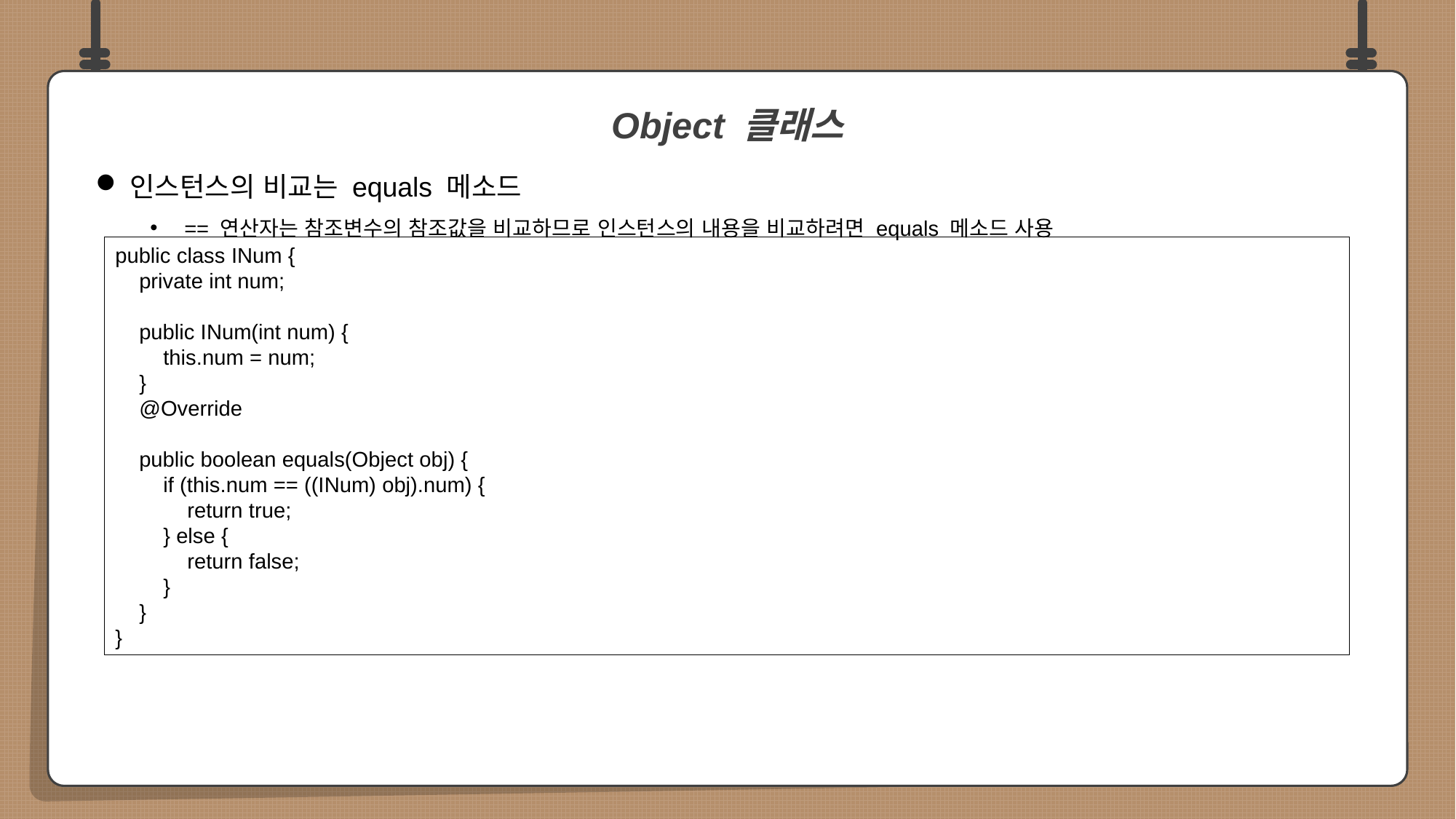

인스턴스의 비교는 equals 메소드
== 연산자는 참조변수의 참조값을 비교하므로 인스턴스의 내용을 비교하려면 equals 메소드 사용
Object 클래스

public class INum {
    private int num;

    public INum(int num) {
        this.num = num;
    }
    @Override

    public boolean equals(Object obj) {
        if (this.num == ((INum) obj).num) {
            return true;
        } else {
            return false;
        }
    }
}